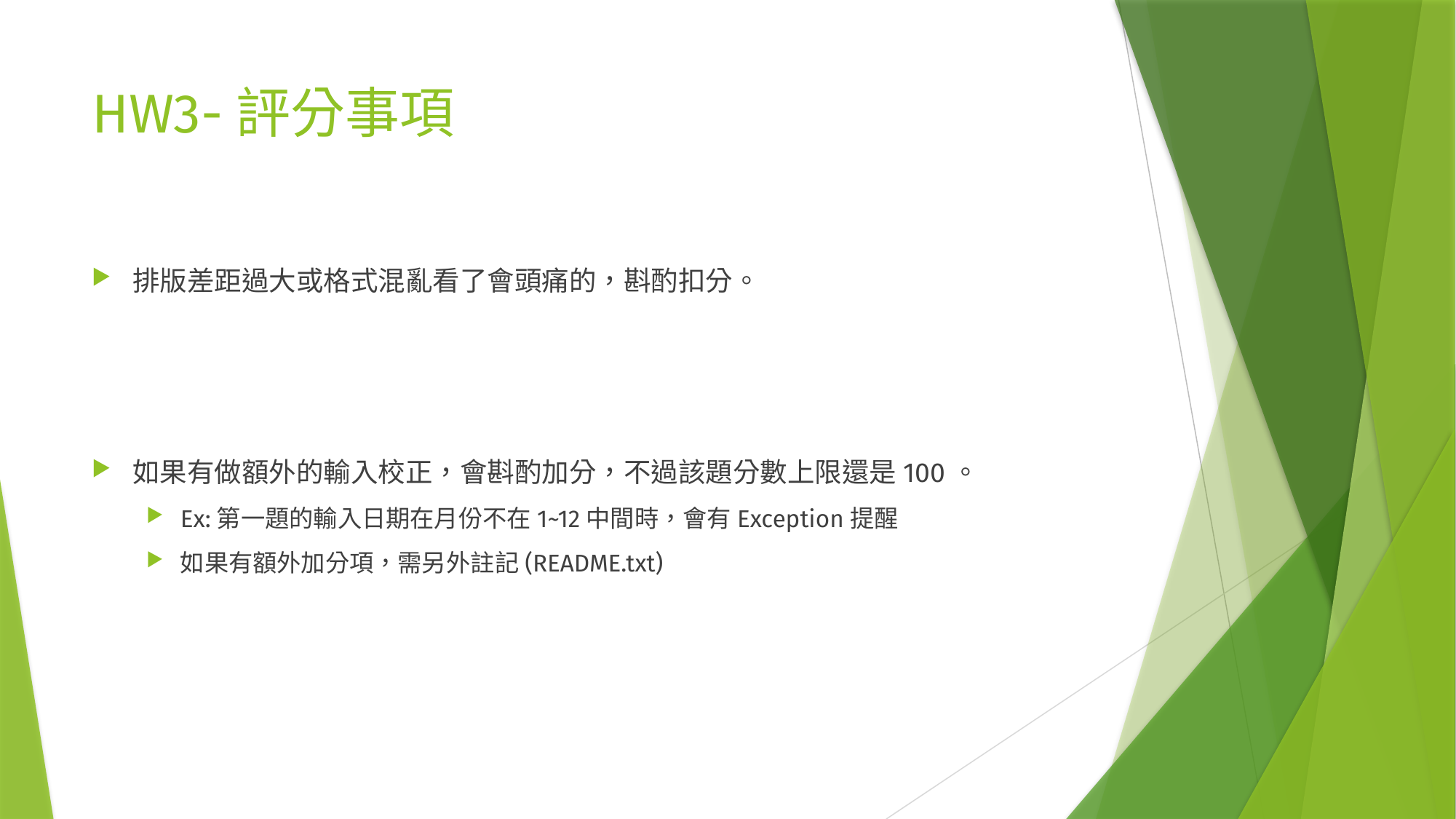

# HW3-評分事項
排版差距過大或格式混亂看了會頭痛的，斟酌扣分。

如果有做額外的輸入校正，會斟酌加分，不過該題分數上限還是100。
Ex:第一題的輸入日期在月份不在1~12中間時，會有Exception提醒
如果有額外加分項，需另外註記(README.txt)